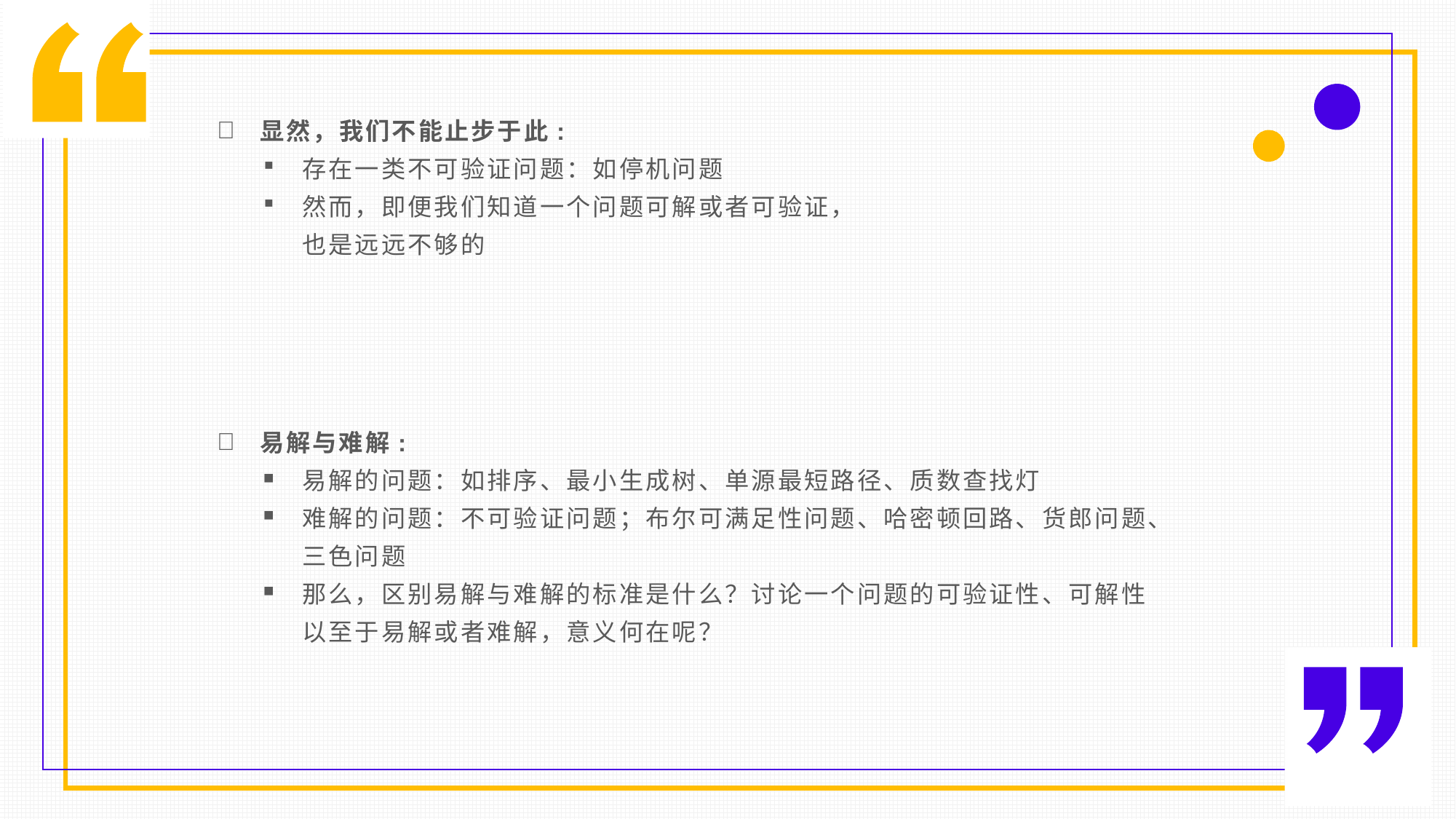

显然，我们不能止步于此:
存在一类不可验证问题：如停机问题
然而，即便我们知道一个问题可解或者可验证，也是远远不够的

易解与难解:
易解的问题：如排序、最小生成树、单源最短路径、质数查找灯
难解的问题：不可验证问题；布尔可满足性问题、哈密顿回路、货郎问题、三色问题
那么，区别易解与难解的标准是什么？讨论一个问题的可验证性、可解性以至于易解或者难解，意义何在呢？